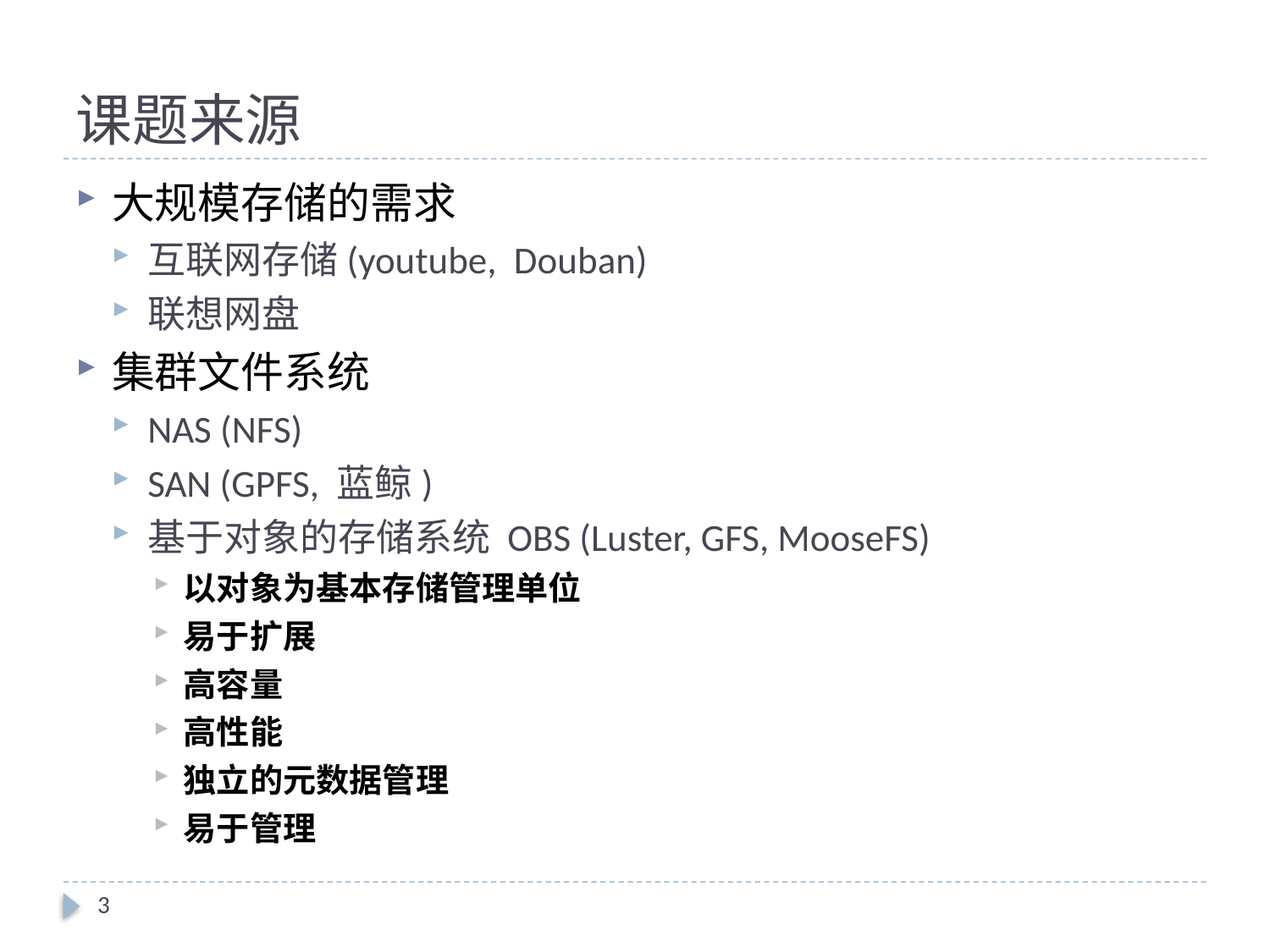

# 课题来源
大规模存储的需求
互联网存储(youtube,  Douban)
联想网盘
集群文件系统
NAS (NFS)
SAN (GPFS, 蓝鲸)
基于对象的存储系统 OBS (Luster, GFS, MooseFS)
以对象为基本存储管理单位
易于扩展
高容量
高性能
独立的元数据管理
易于管理

3